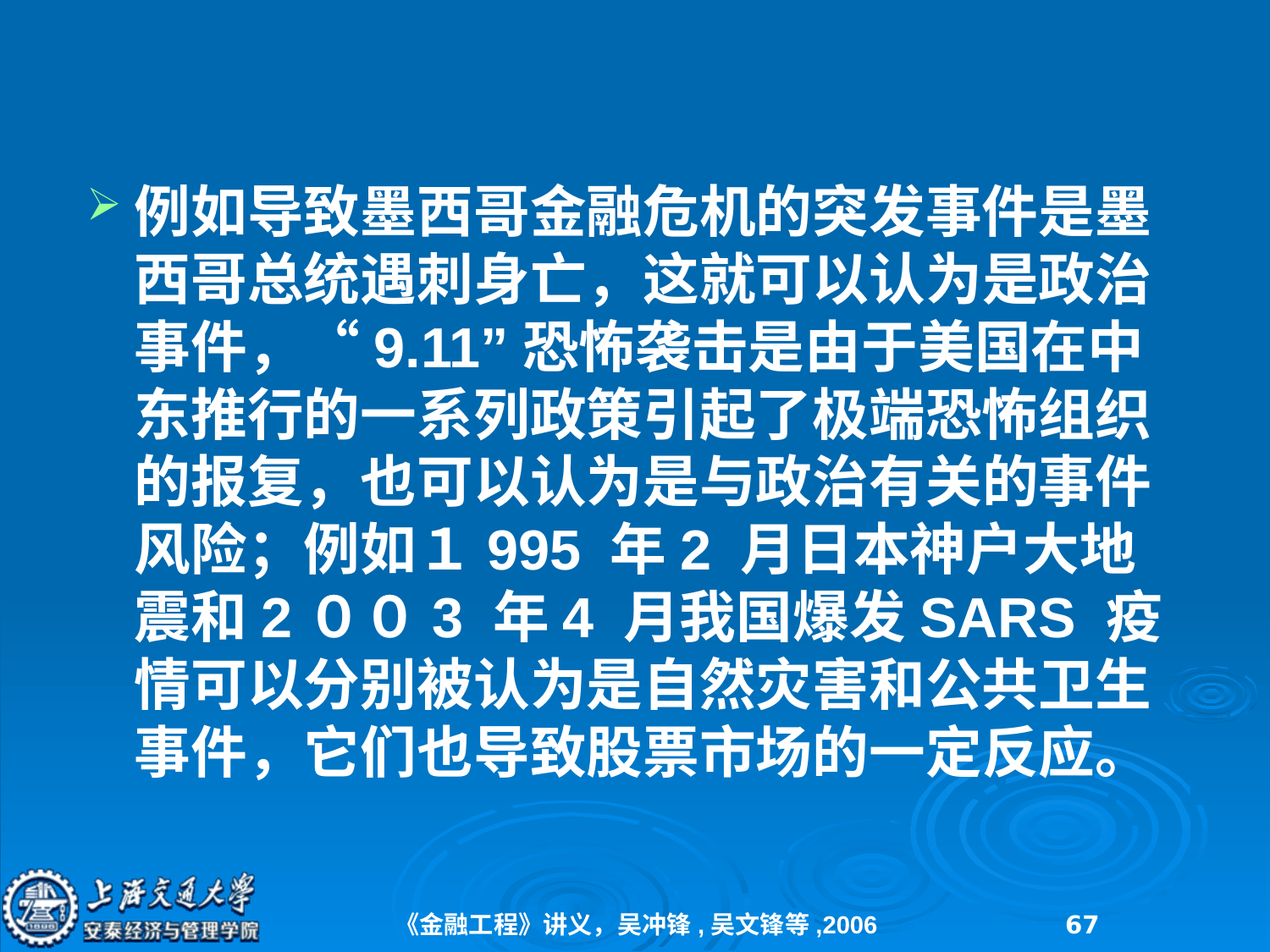

#
例如导致墨西哥金融危机的突发事件是墨西哥总统遇刺身亡，这就可以认为是政治事件，“9.11”恐怖袭击是由于美国在中东推行的一系列政策引起了极端恐怖组织的报复，也可以认为是与政治有关的事件风险；例如１995 年2 月日本神户大地震和2００3 年4 月我国爆发SARS 疫情可以分别被认为是自然灾害和公共卫生事件，它们也导致股票市场的一定反应。